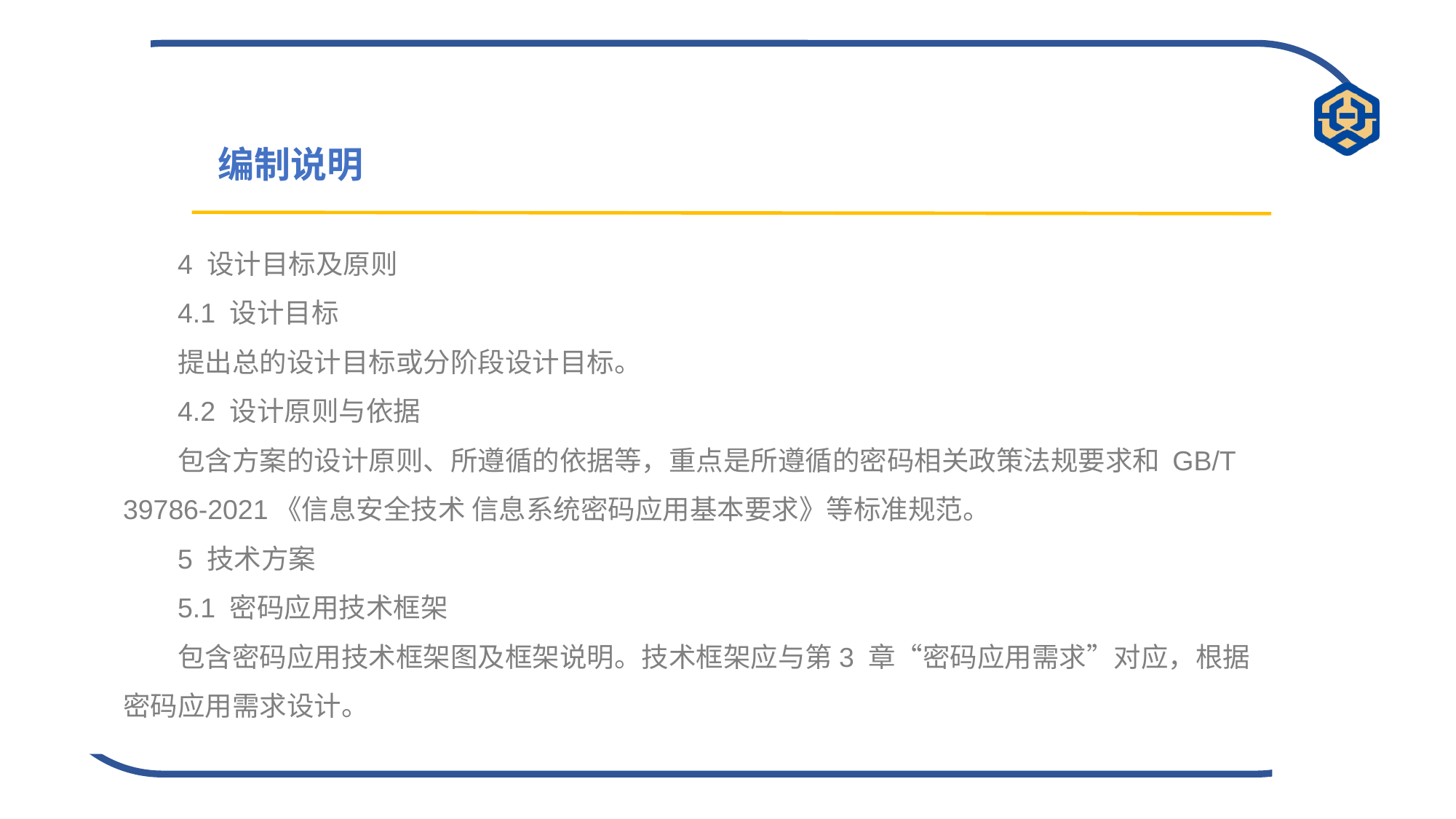

编制说明
4 设计目标及原则
4.1 设计目标
提出总的设计目标或分阶段设计目标。
4.2 设计原则与依据
包含方案的设计原则、所遵循的依据等，重点是所遵循的密码相关政策法规要求和 GB/T 39786-2021《信息安全技术 信息系统密码应用基本要求》等标准规范。
5 技术方案
5.1 密码应用技术框架
包含密码应用技术框架图及框架说明。技术框架应与第3 章“密码应用需求”对应，根据密码应用需求设计。